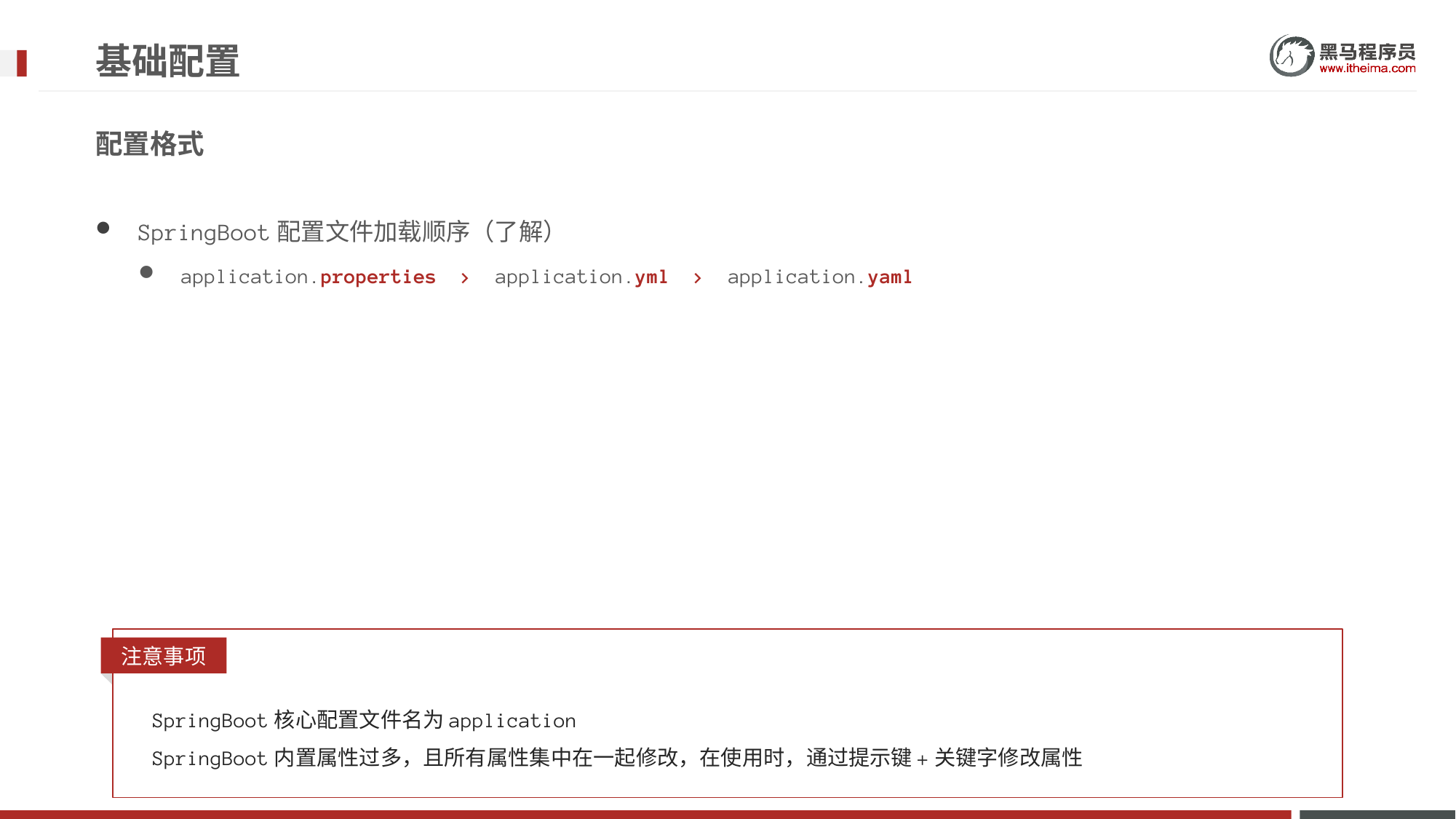

# 基础配置
配置格式
SpringBoot配置文件加载顺序（了解）
application.properties  >  application.yml  >  application.yaml

注意事项

SpringBoot核心配置文件名为application
SpringBoot内置属性过多，且所有属性集中在一起修改，在使用时，通过提示键+关键字修改属性